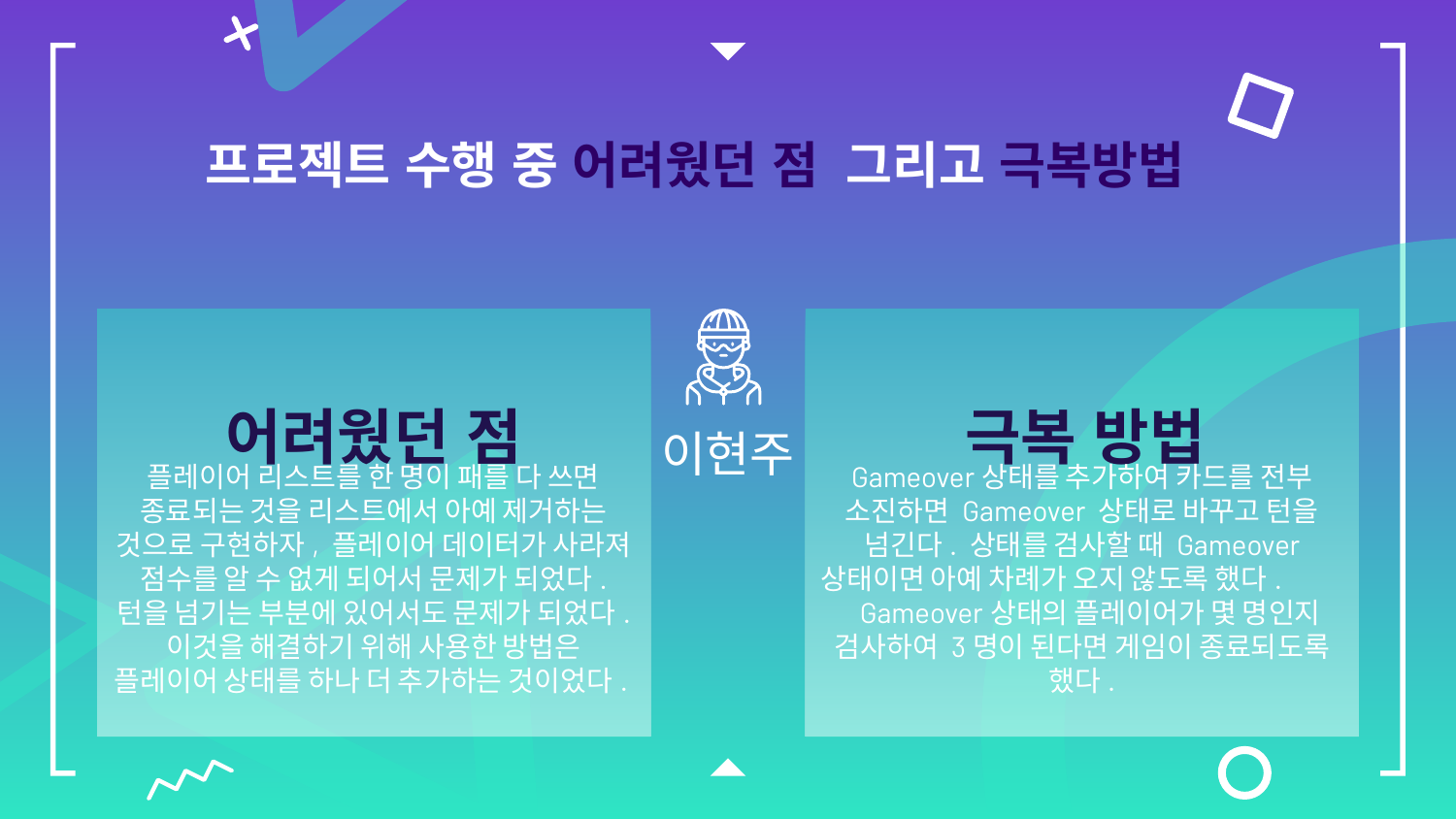

# 프로젝트 수행 중 어려웠던 점  그리고 극복방법

어려웠던 점
극복 방법
이현주
Gameover상태를 추가하여 카드를 전부 소진하면 Gameover 상태로 바꾸고 턴을 넘긴다. 상태를 검사할 때 Gameover 상태이면 아예 차례가 오지 않도록 했다.               Gameover상태의 플레이어가 몇 명인지 검사하여 3명이 된다면 게임이 종료되도록 했다.
플레이어 리스트를 한 명이 패를 다 쓰면 종료되는 것을 리스트에서 아예 제거하는 것으로 구현하자, 플레이어 데이터가 사라져 점수를 알 수 없게 되어서 문제가 되었다. 턴을 넘기는 부분에 있어서도 문제가 되었다. 이것을 해결하기 위해 사용한 방법은 플레이어 상태를 하나 더 추가하는 것이었다.